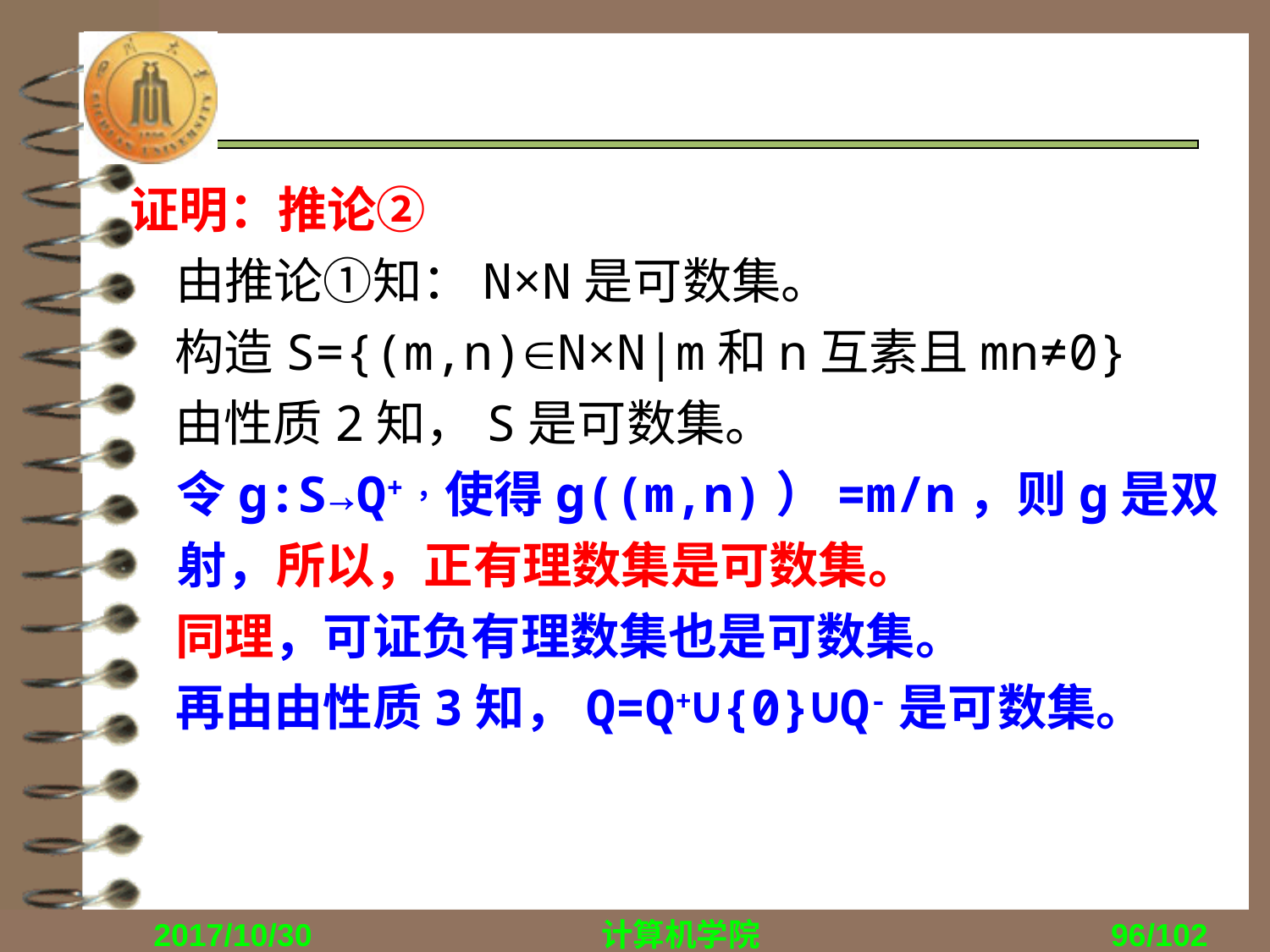

#
证明：推论②
   由推论①知：N×N是可数集。
   构造S={(m,n)∈N×N|m和n互素且mn≠0}
   由性质2知，S是可数集。
   令g:S→Q+，使得g((m,n)）=m/n，则g是双射，所以，正有理数集是可数集。
   同理，可证负有理数集也是可数集。
   再由由性质3知，Q=Q+∪{0}∪Q-是可数集。
2017/10/30
计算机学院
96/102